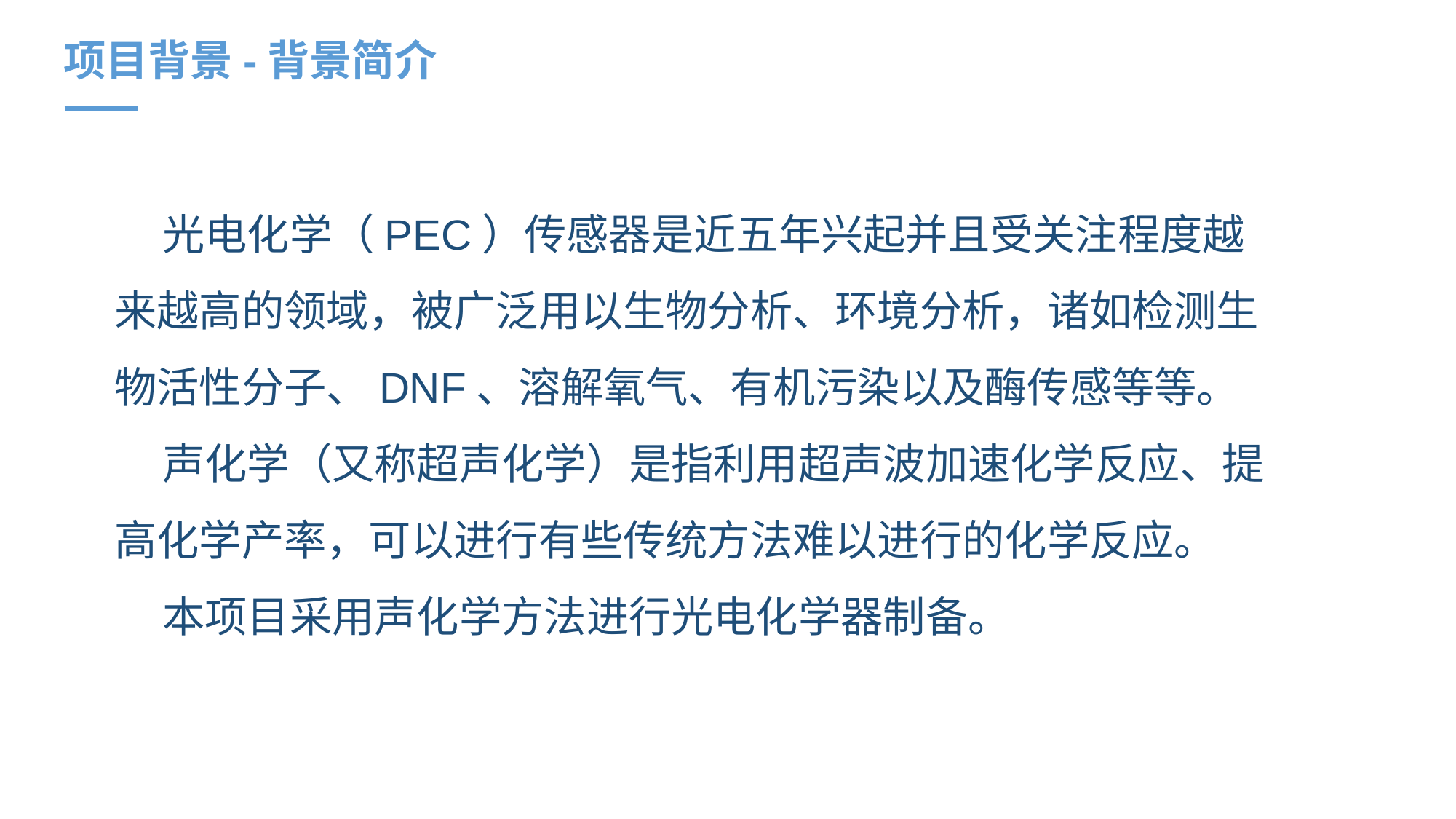

项目背景-背景简介
    光电化学（PEC）传感器是近五年兴起并且受关注程度越来越高的领域，被广泛用以生物分析、环境分析，诸如检测生物活性分子、DNF、溶解氧气、有机污染以及酶传感等等。
    声化学（又称超声化学）是指利用超声波加速化学反应、提高化学产率，可以进行有些传统方法难以进行的化学反应。
    本项目采用声化学方法进行光电化学器制备。
合作QQ： 243001978